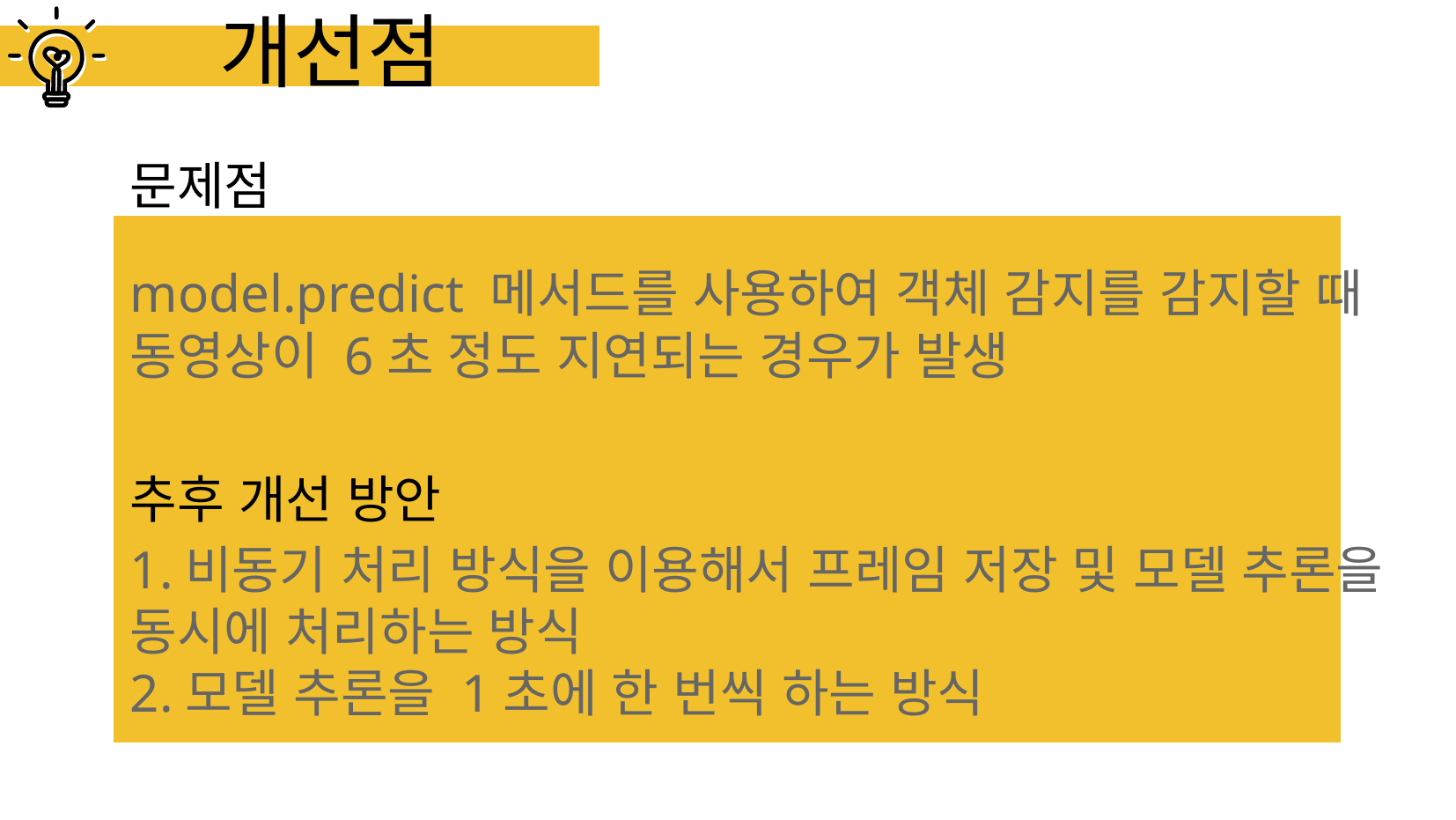

개선점
문제점
model.predict 메서드를 사용하여 객체 감지를 감지할 때 동영상이 6초 정도 지연되는 경우가 발생
추후 개선 방안
1.비동기 처리 방식을 이용해서 프레임 저장 및 모델 추론을 동시에 처리하는 방식
2.모델 추론을 1초에 한 번씩 하는 방식